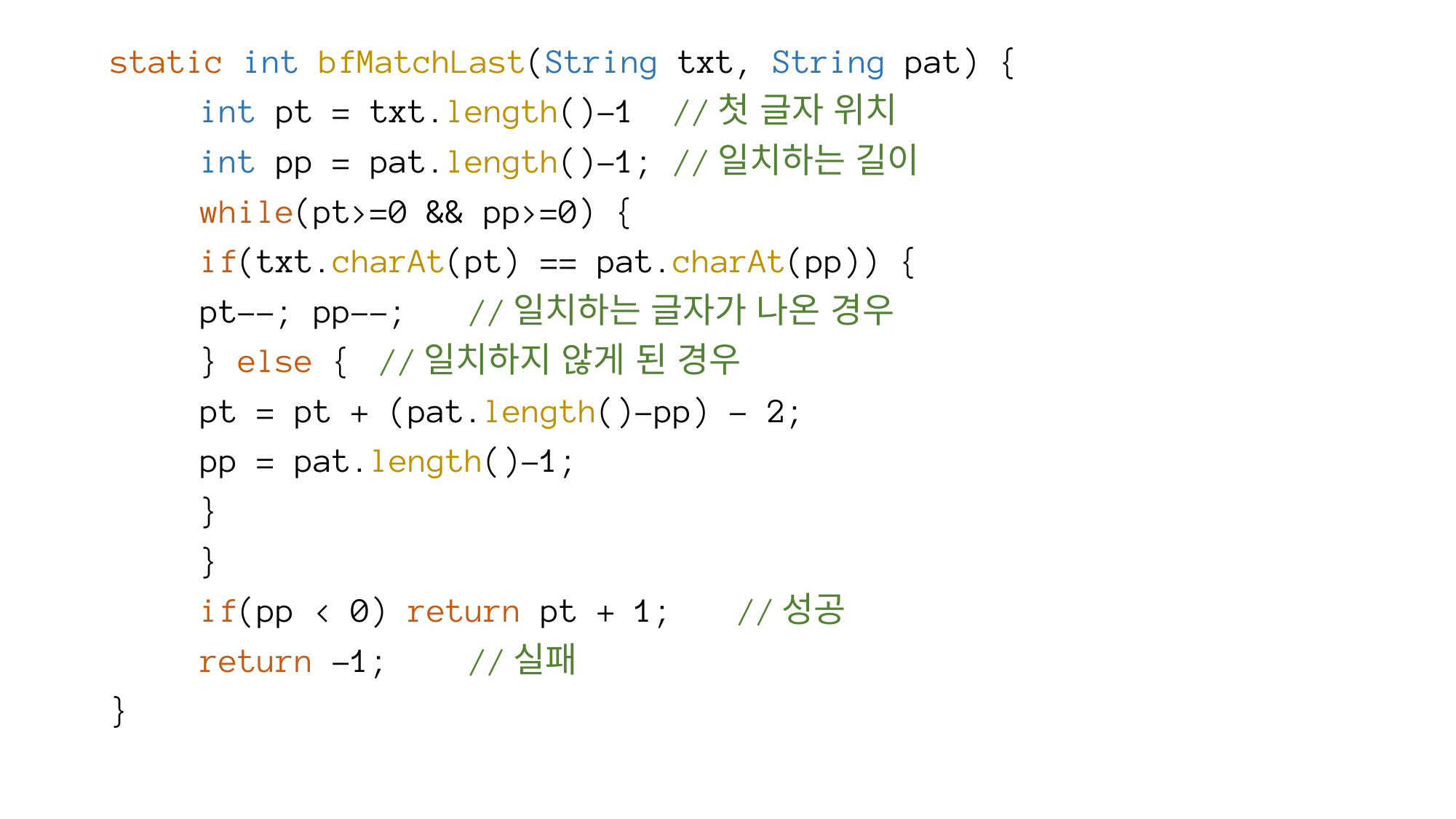

static int bfMatchLast(String txt, String pat) {
	int pt = txt.length()-1  //첫 글자 위치
	int pp = pat.length()-1; //일치하는 길이
	while(pt>=0 && pp>=0) {
		if(txt.charAt(pt) == pat.charAt(pp)) {
			pt--; pp--;	//일치하는 글자가 나온 경우
		} else {			//일치하지 않게 된 경우
			pt = pt + (pat.length()-pp) - 2;
			pp = pat.length()-1;
		}
	}
	if(pp < 0) return pt + 1;				//성공
	return -1;							//실패
}